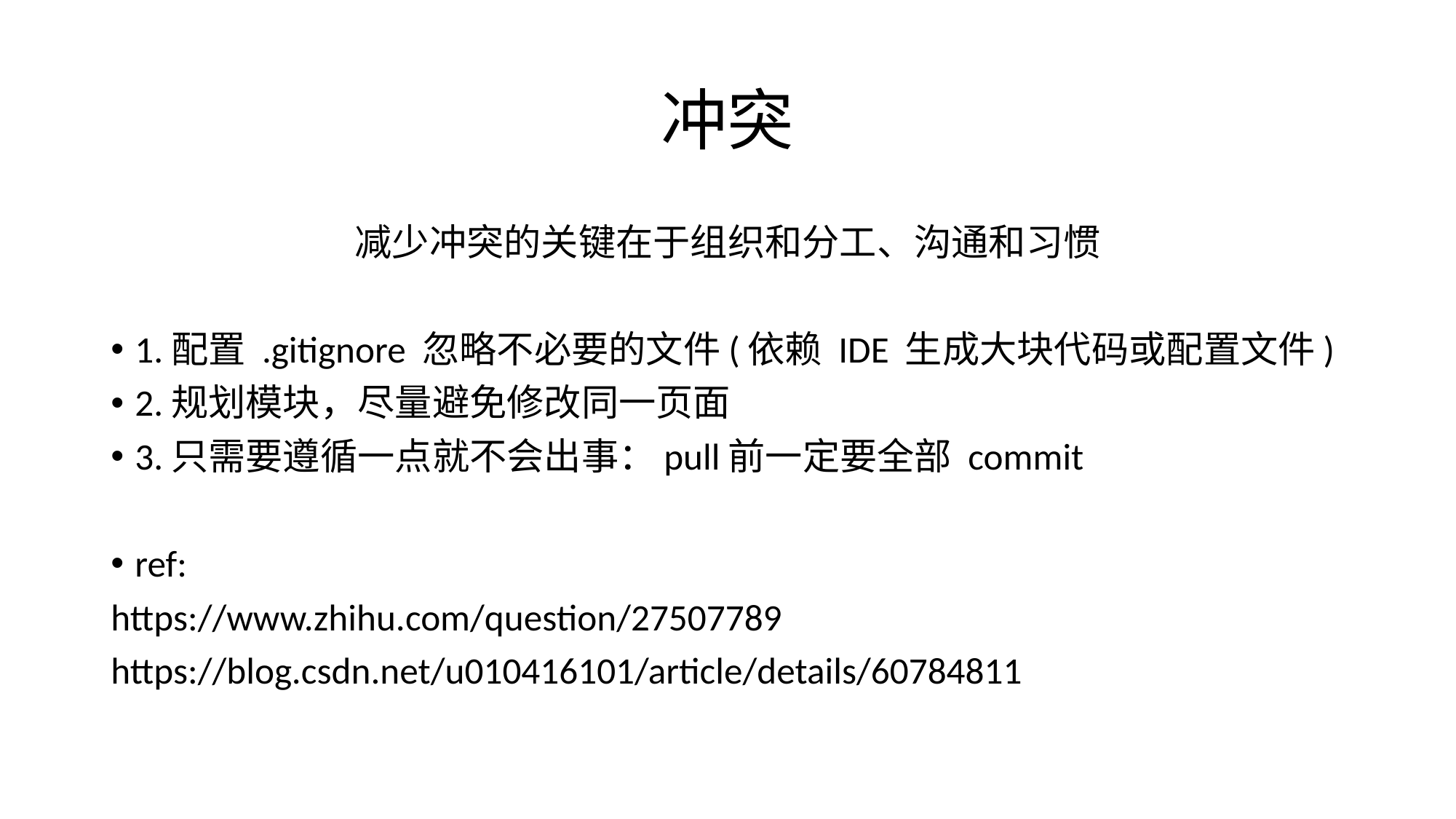

# 冲突
减少冲突的关键在于组织和分工、沟通和习惯

1.配置 .gitignore 忽略不必要的文件(依赖 IDE 生成大块代码或配置文件)
2.规划模块，尽量避免修改同一页面
3.只需要遵循一点就不会出事：pull前一定要全部 commit

ref:
https://www.zhihu.com/question/27507789
https://blog.csdn.net/u010416101/article/details/60784811